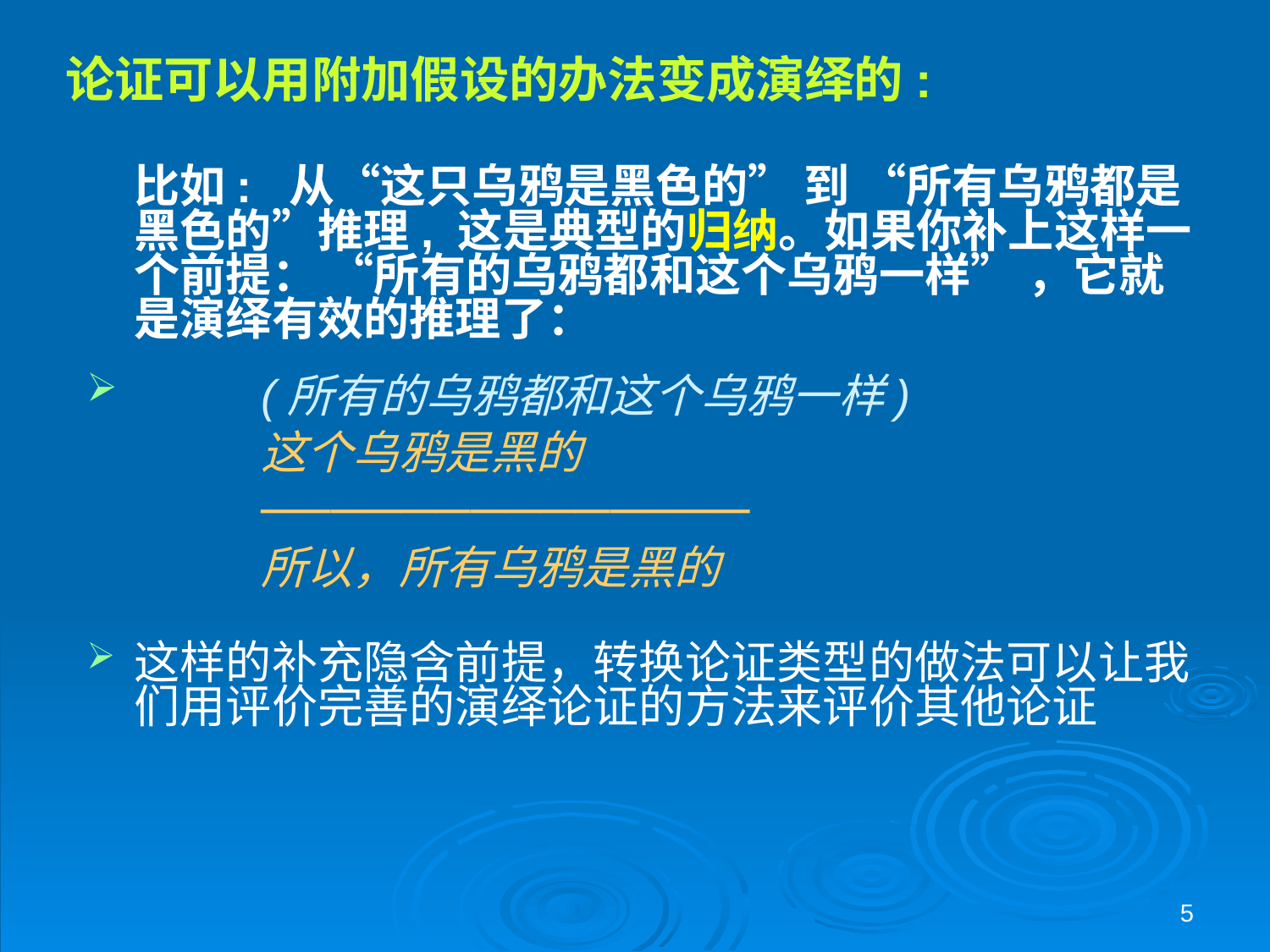

论证可以用附加假设的办法变成演绎的:
	比如:  从“这只乌鸦是黑色的” 到 “所有乌鸦都是黑色的”推理, 这是典型的归纳。如果你补上这样一个前提： “所有的乌鸦都和这个乌鸦一样” ，它就是演绎有效的推理了：

	(所有的乌鸦都和这个乌鸦一样)
		这个乌鸦是黑的
		──────────────
		所以，所有乌鸦是黑的

这样的补充隐含前提，转换论证类型的做法可以让我们用评价完善的演绎论证的方法来评价其他论证

5